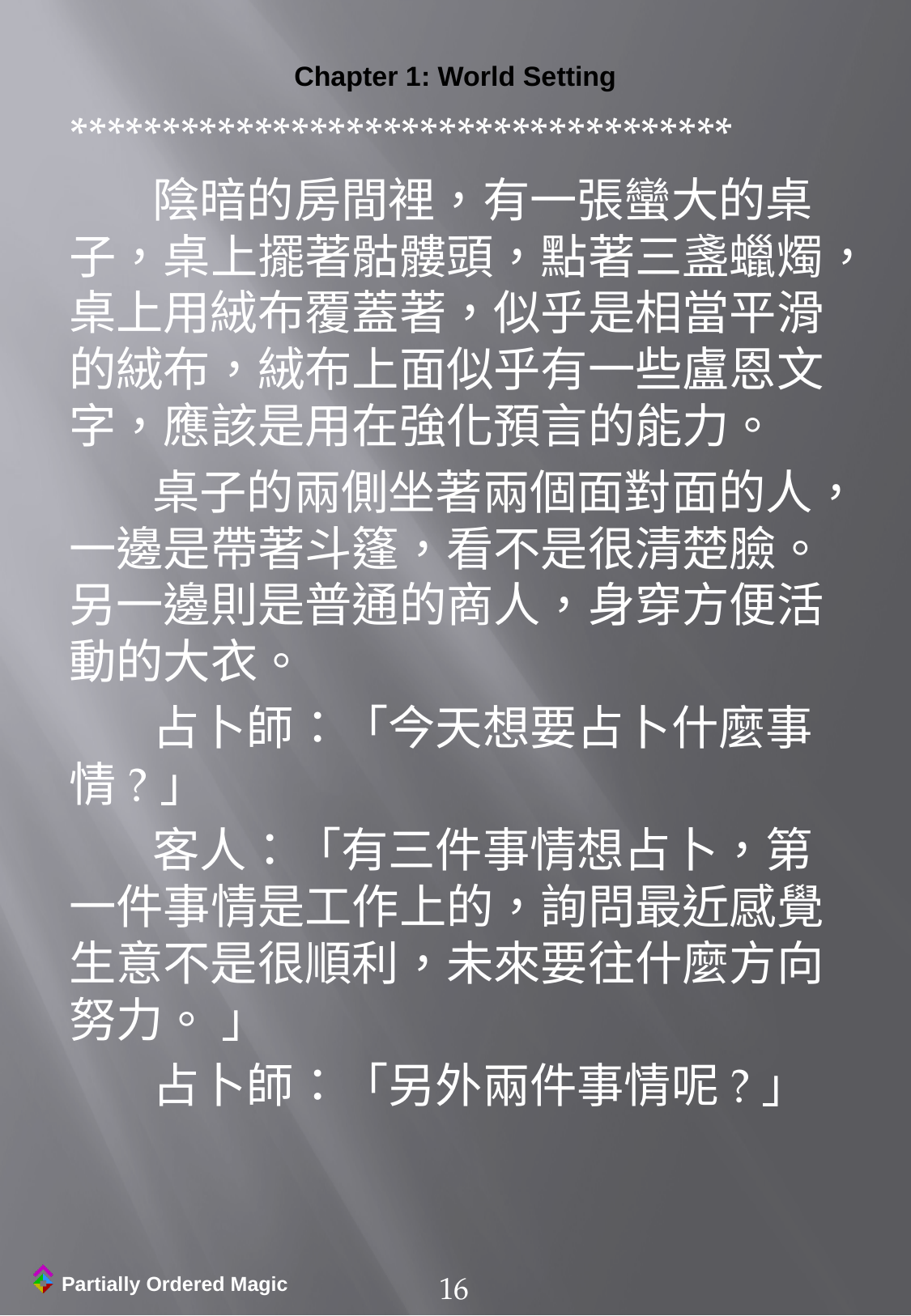

# Chapter 1: World Setting
************************************
陰暗的房間裡，有一張蠻大的桌子，桌上擺著骷髏頭，點著三盞蠟燭，桌上用絨布覆蓋著，似乎是相當平滑的絨布，絨布上面似乎有一些盧恩文字，應該是用在強化預言的能力。
桌子的兩側坐著兩個面對面的人，一邊是帶著斗篷，看不是很清楚臉。另一邊則是普通的商人，身穿方便活動的大衣。
占卜師：「今天想要占卜什麼事情?」
客人：「有三件事情想占卜，第一件事情是工作上的，詢問最近感覺生意不是很順利，未來要往什麼方向努力。 」
占卜師：「另外兩件事情呢?」